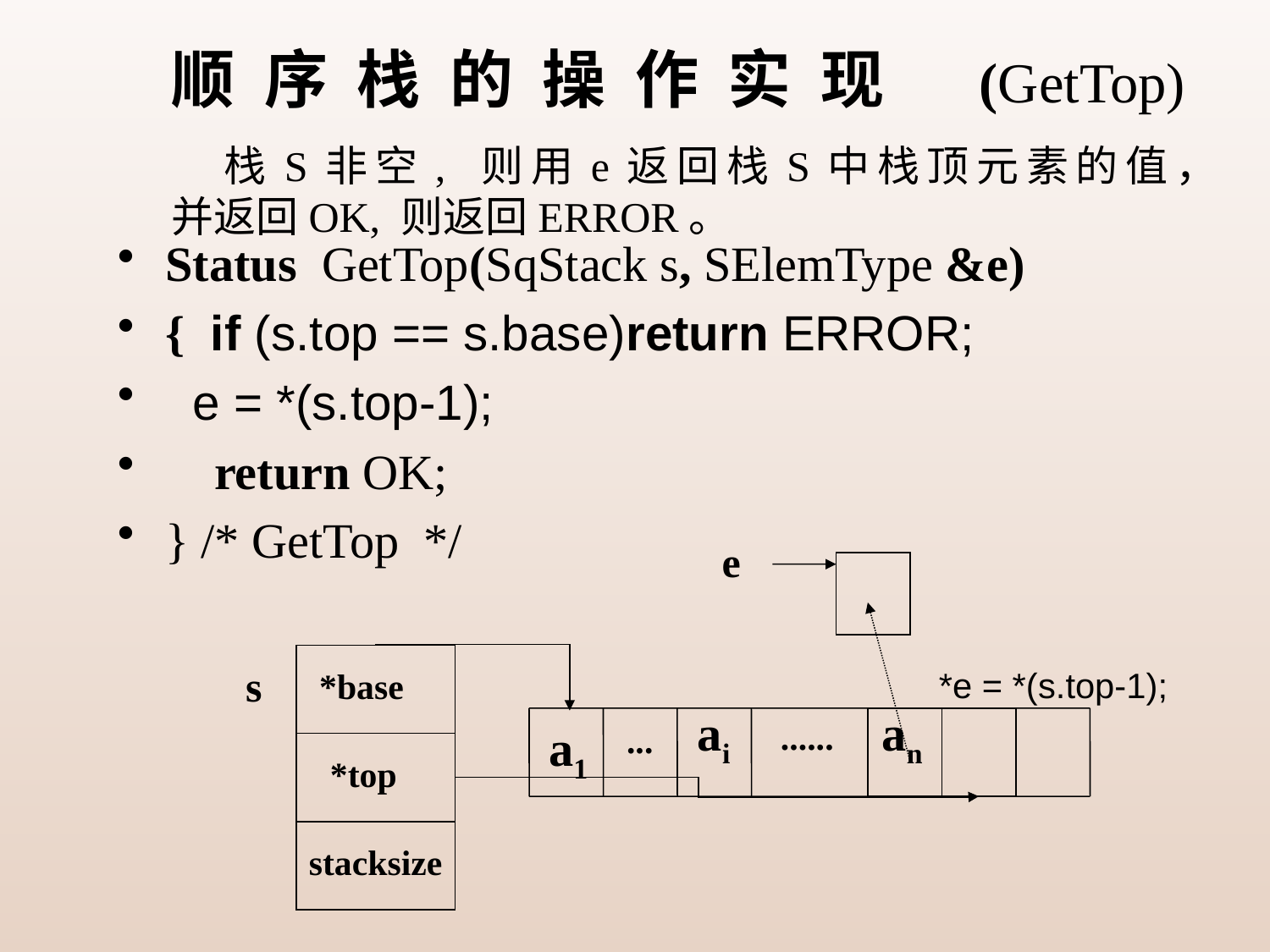

# 顺序栈的操作实现 (GetTop) 栈S非空, 则用e返回栈S中栈顶元素的值， 并返回OK, 则返回ERROR。
Status  GetTop(SqStack s, SElemType &e)
{  if (s.top == s.base)return ERROR;
  e = *(s.top-1);
    return OK;
} /* GetTop  */
e

*base
ai
an

......

a1
...

*top

stacksize
s
*e = *(s.top-1);